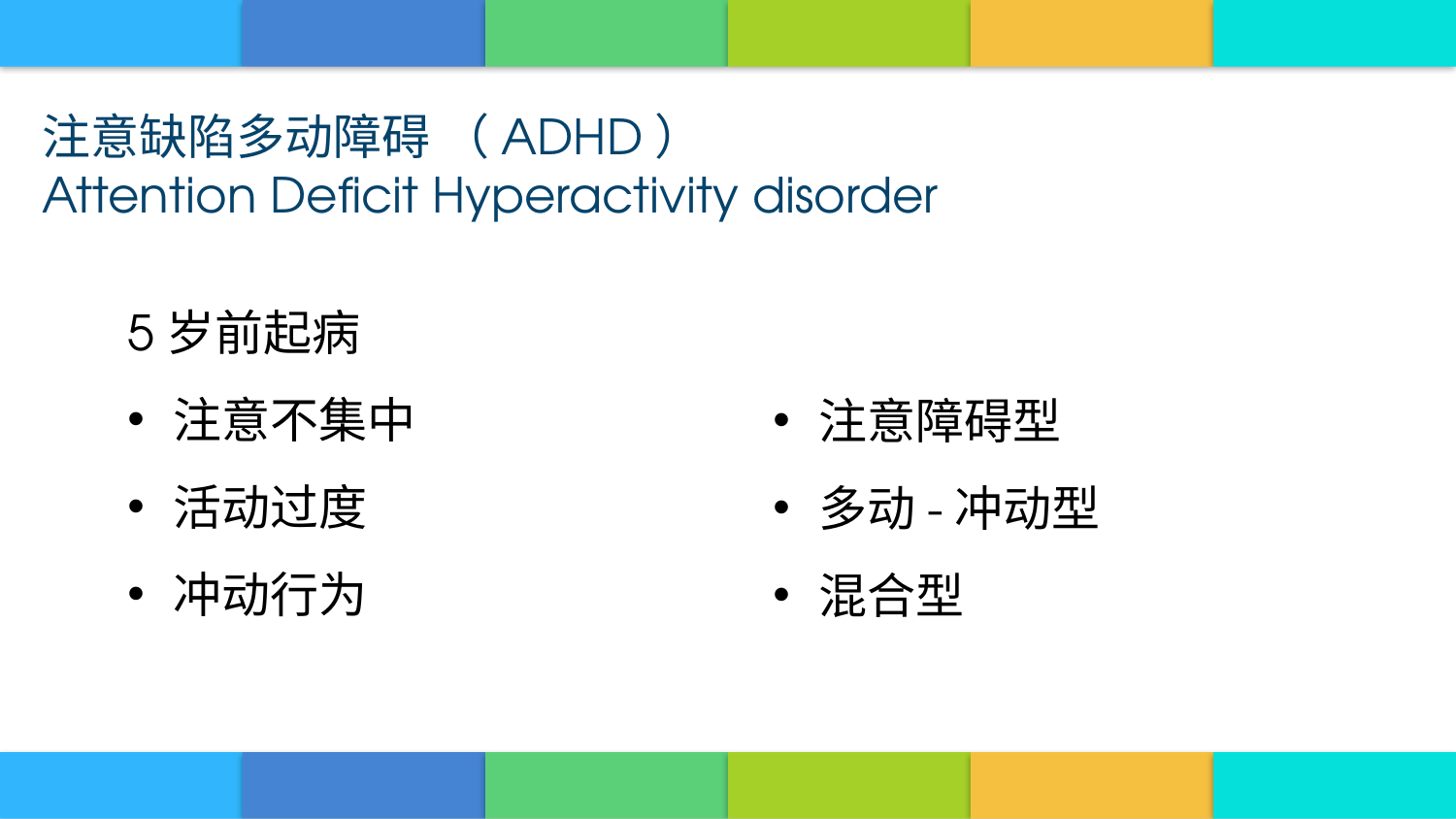

注意缺陷多动障碍 （ADHD）
Attention Deficit Hyperactivity disorder
5岁前起病
注意不集中
活动过度
冲动行为
注意障碍型
多动-冲动型
混合型